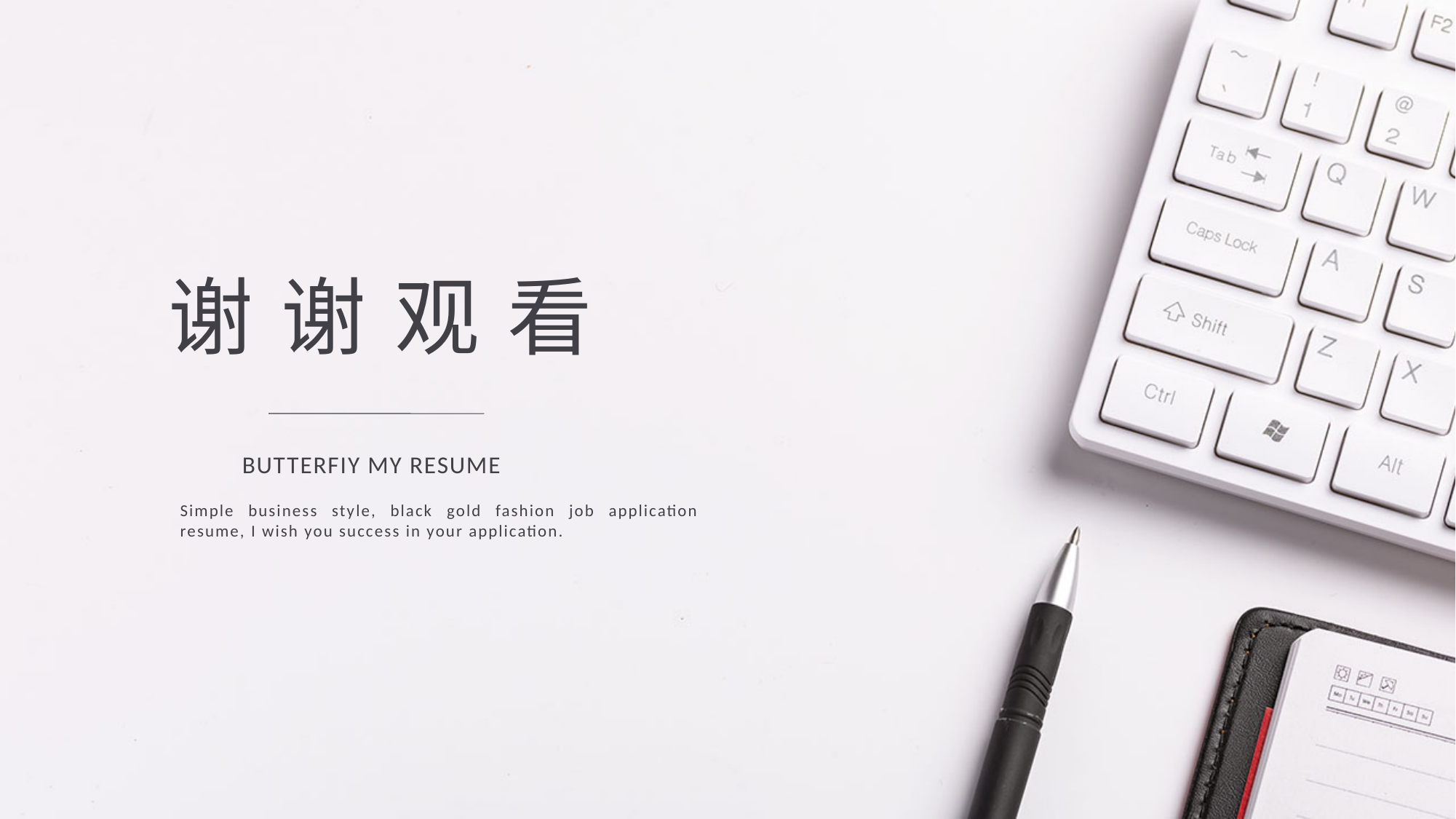

谢 谢 观 看
BUTTERFIY MY RESUME
Simple business style, black gold fashion job application resume, I wish you success in your application.